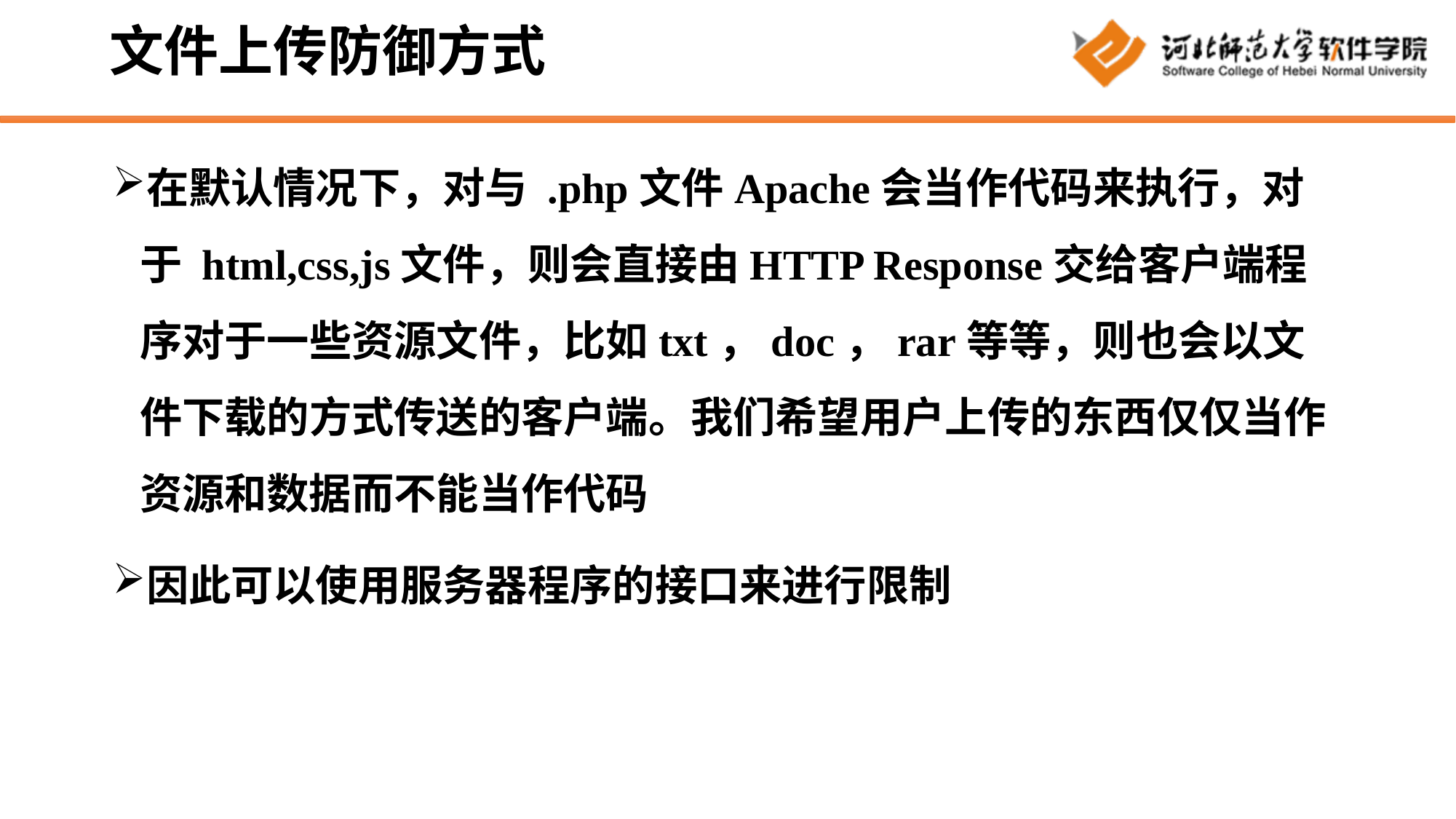

# 文件上传防御方式
在默认情况下，对与 .php文件Apache会当作代码来执行，对于 html,css,js文件，则会直接由HTTP Response交给客户端程序对于一些资源文件，比如txt，doc，rar等等，则也会以文件下载的方式传送的客户端。我们希望用户上传的东西仅仅当作资源和数据而不能当作代码
因此可以使用服务器程序的接口来进行限制